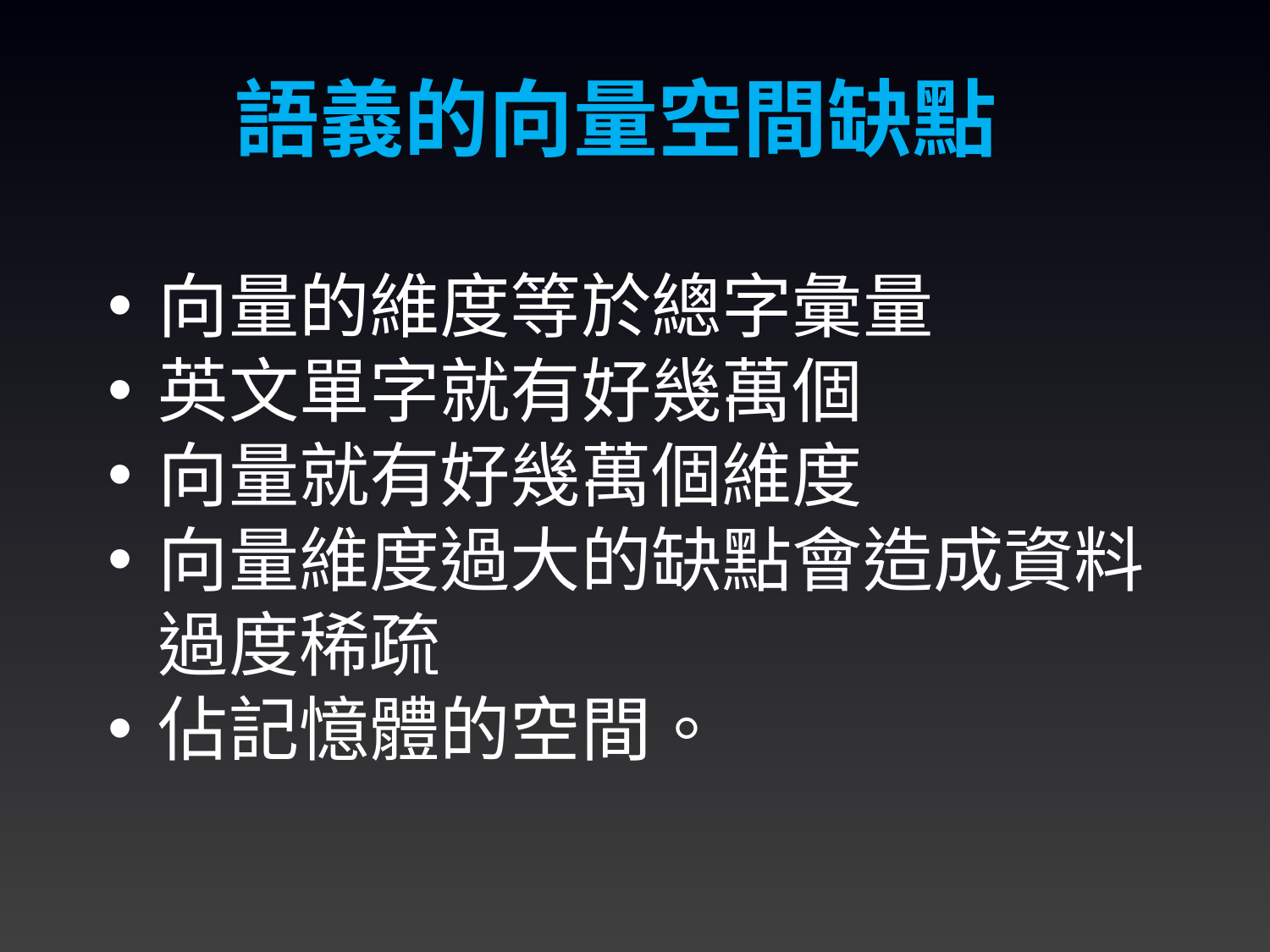

語義的向量空間缺點
向量的維度等於總字彙量
英文單字就有好幾萬個
向量就有好幾萬個維度
向量維度過大的缺點會造成資料過度稀疏
佔記憶體的空間。